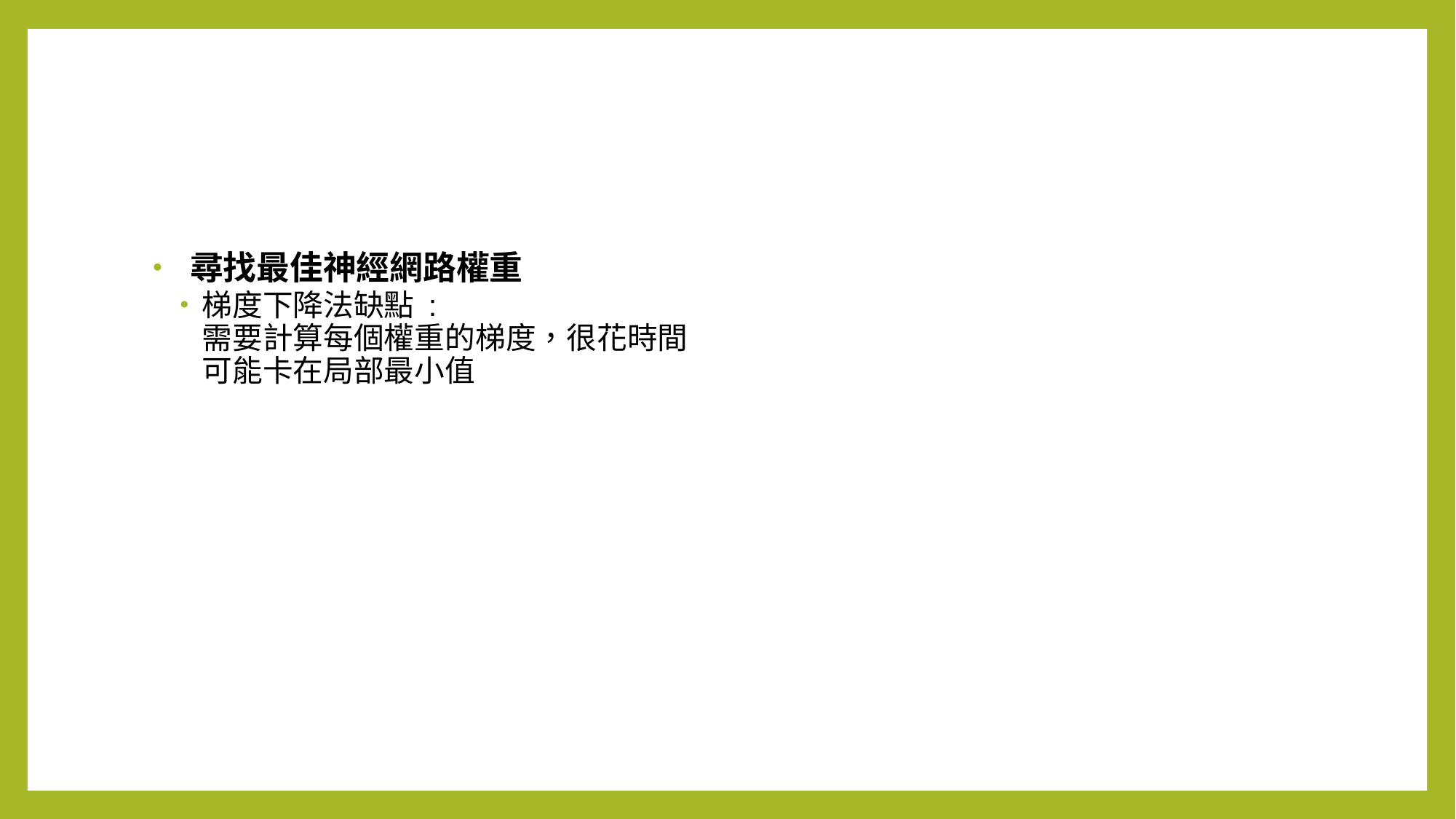

#
 尋找最佳神經網路權重
梯度下降法缺點 :
需要計算每個權重的梯度，很花時間
可能卡在局部最小值